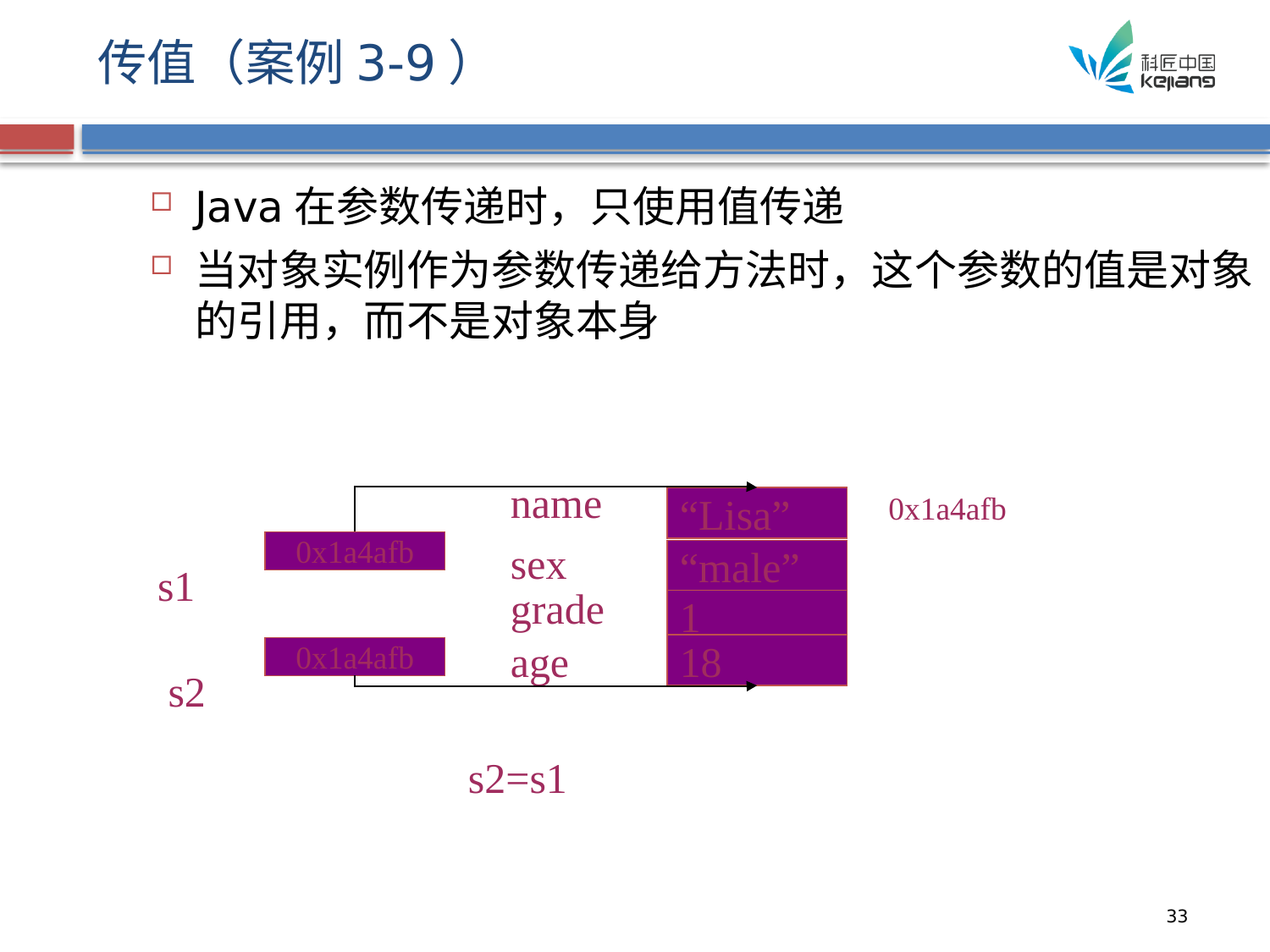

# 传值（案例3-9）
Java在参数传递时，只使用值传递
当对象实例作为参数传递给方法时，这个参数的值是对象的引用，而不是对象本身
name
0x1a4afb
“Lisa”
0x1a4afb
sex
“male”
grade
1
age
18
0x1a4afb
s2=s1
s1
s2

33